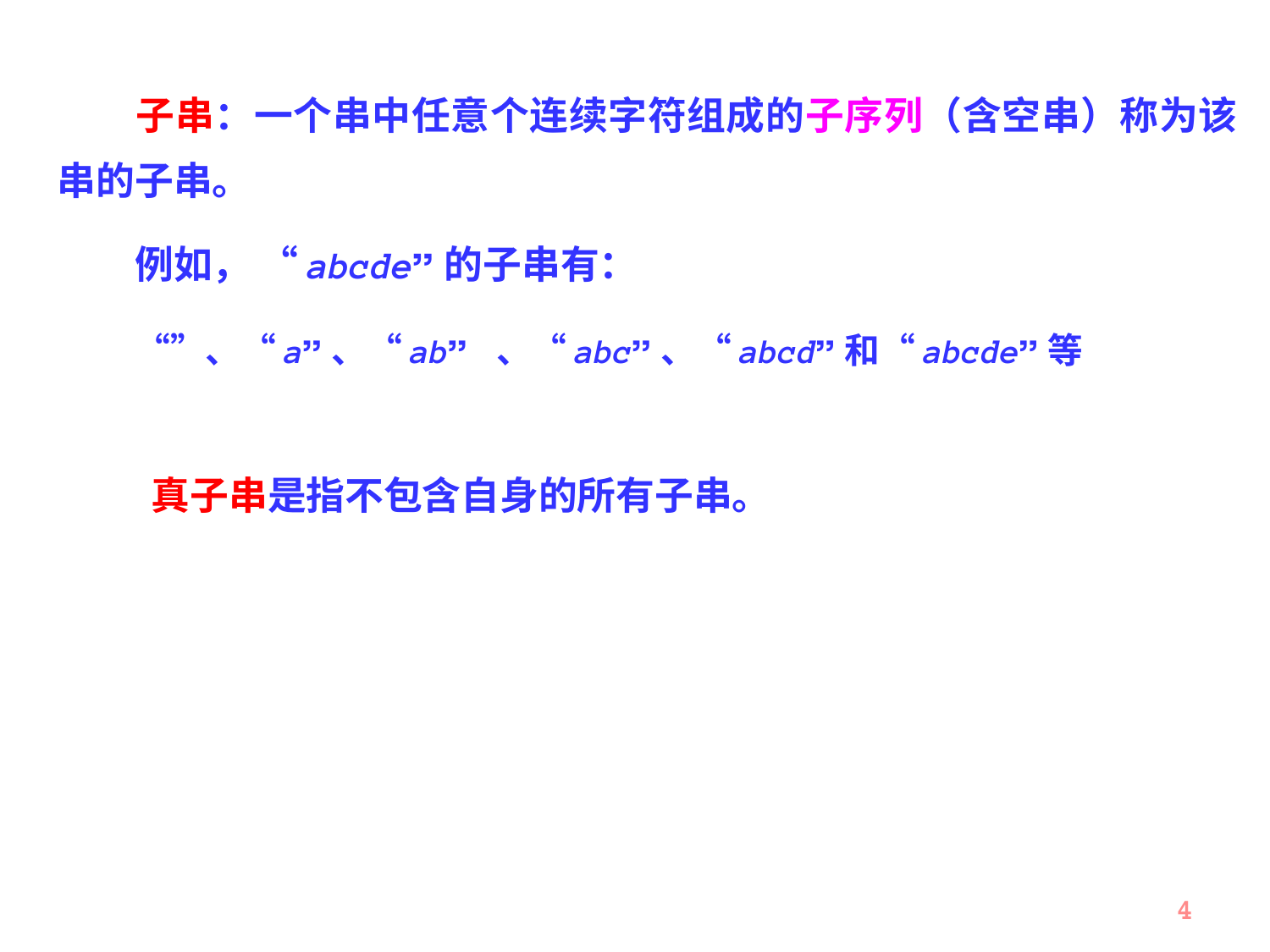

子串：一个串中任意个连续字符组成的子序列（含空串）称为该串的子串。
　　例如， “abcde”的子串有：
　　“”、“a”、“ab” 、“abc”、“abcd”和“abcde”等
真子串是指不包含自身的所有子串。
4